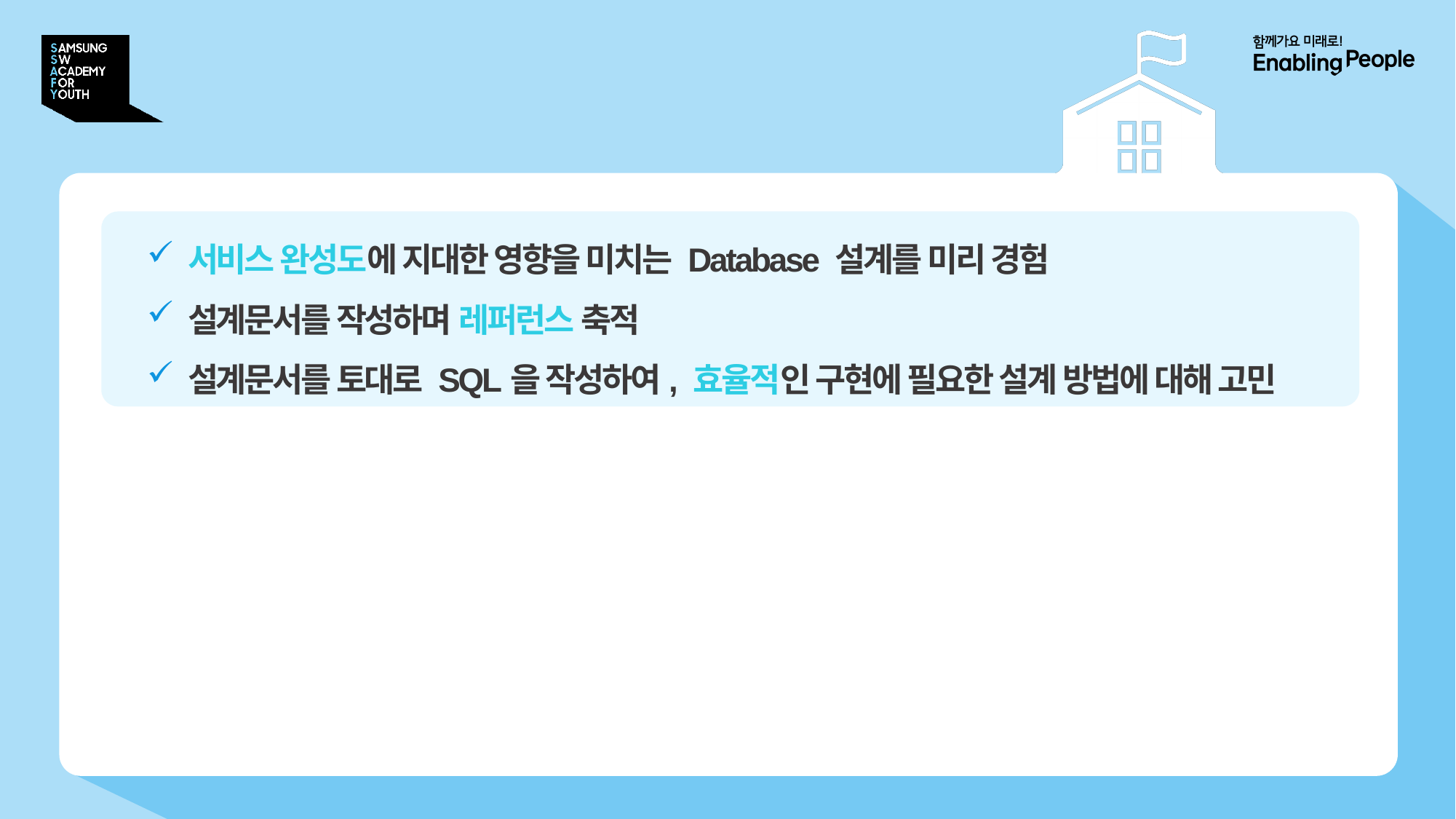

# 학습목표

서비스 완성도에 지대한 영향을 미치는 Database 설계를 미리 경험
설계문서를 작성하며 레퍼런스 축적
설계문서를 토대로 SQL을 작성하여, 효율적인 구현에 필요한 설계 방법에 대해 고민